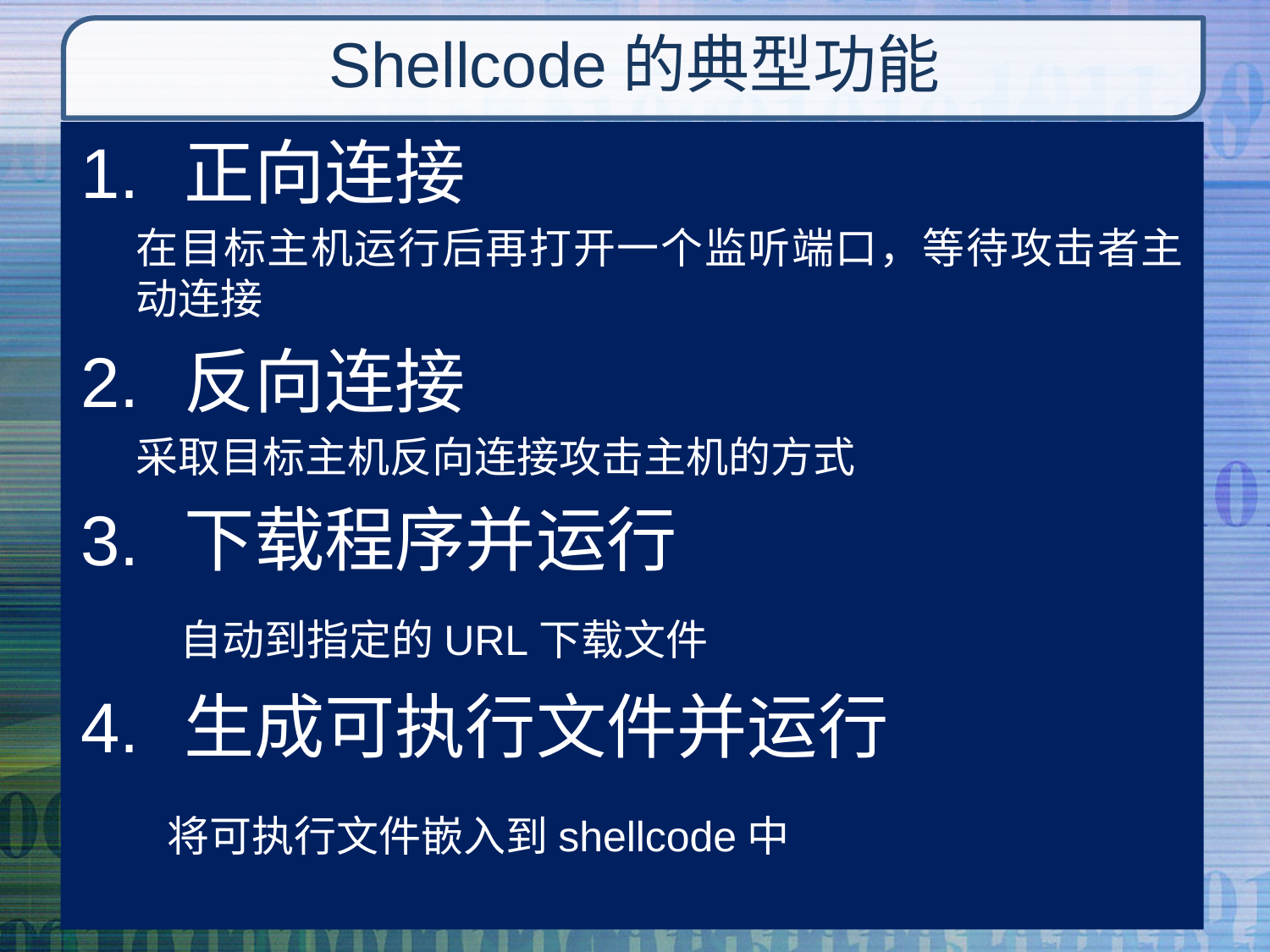

# Shellcode的典型功能
正向连接
在目标主机运行后再打开一个监听端口，等待攻击者主动连接
反向连接
采取目标主机反向连接攻击主机的方式
下载程序并运行
  自动到指定的URL下载文件
生成可执行文件并运行
      将可执行文件嵌入到shellcode中